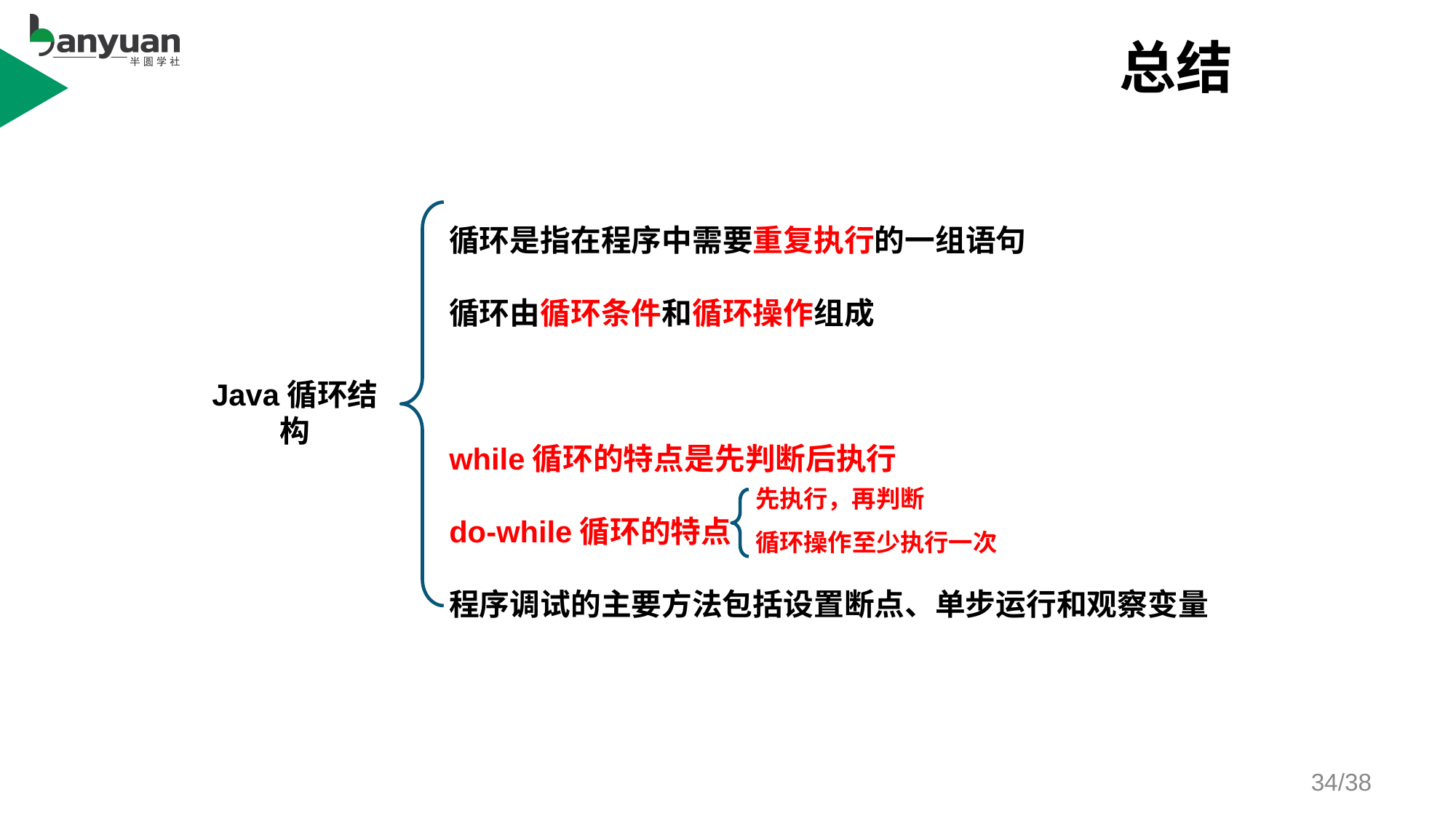

# 总结
循环是指在程序中需要重复执行的一组语句
循环由循环条件和循环操作组成

while循环的特点是先判断后执行
do-while循环的特点
程序调试的主要方法包括设置断点、单步运行和观察变量

Java循环结构
先执行，再判断

循环操作至少执行一次

34/38